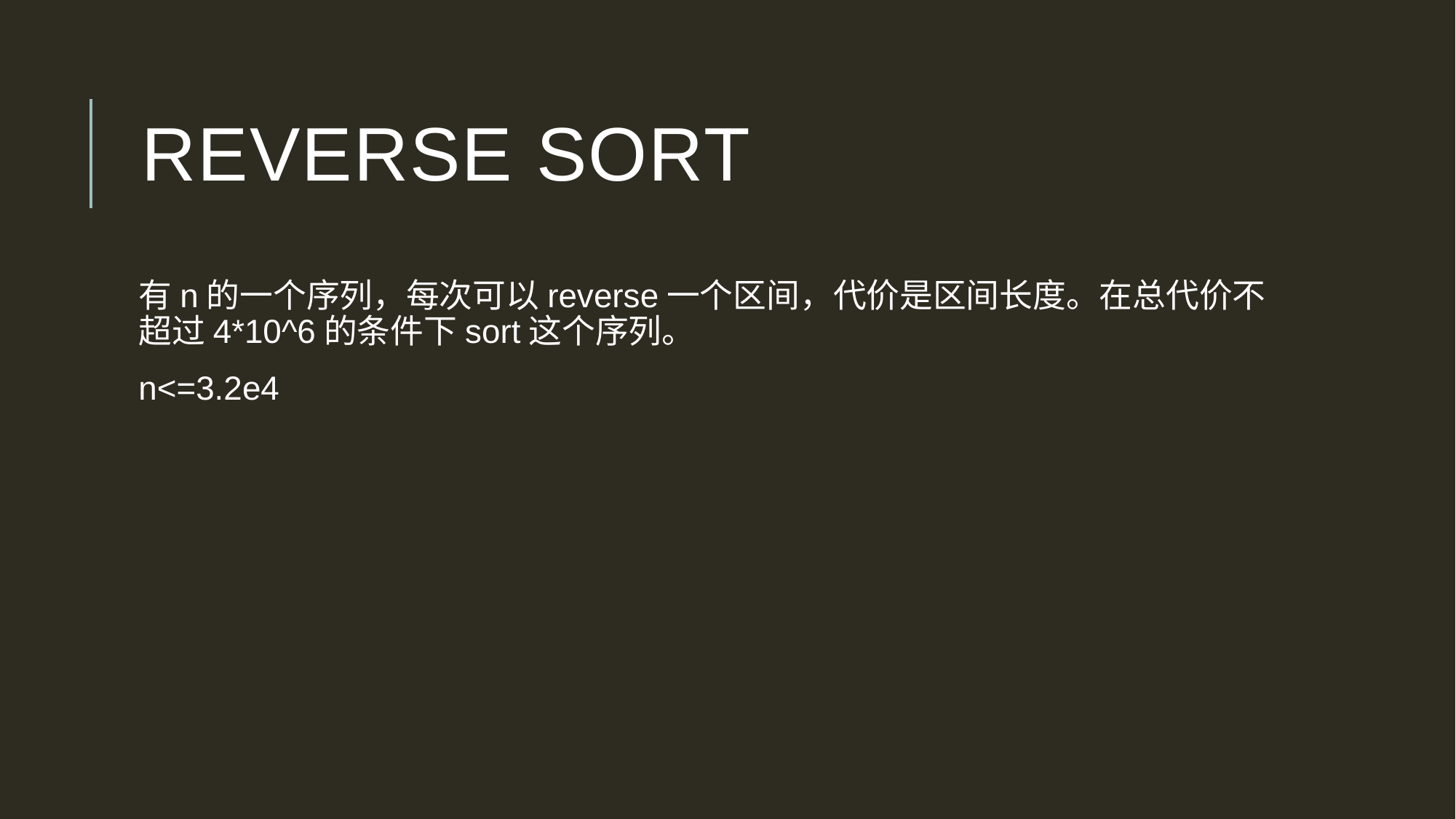

# Reverse Sort
有n的一个序列，每次可以reverse一个区间，代价是区间长度。在总代价不超过4*10^6的条件下sort这个序列。
n<=3.2e4